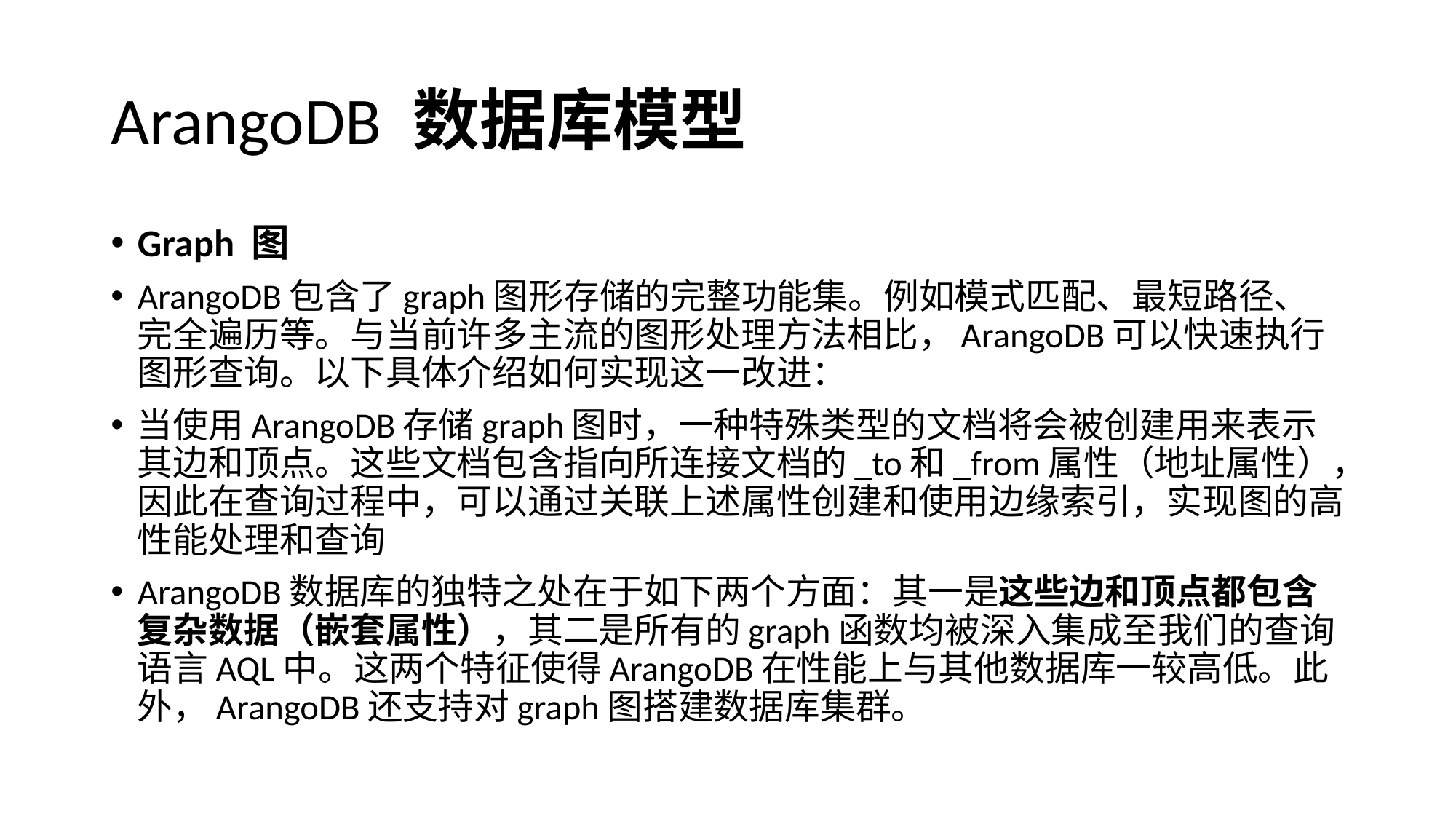

# ArangoDB 数据库模型
Graph 图
ArangoDB包含了graph图形存储的完整功能集。例如模式匹配、最短路径、完全遍历等。与当前许多主流的图形处理方法相比，ArangoDB可以快速执行图形查询。以下具体介绍如何实现这一改进：
当使用ArangoDB存储graph图时，一种特殊类型的文档将会被创建用来表示其边和顶点。这些文档包含指向所连接文档的_to和_from属性（地址属性），因此在查询过程中，可以通过关联上述属性创建和使用边缘索引，实现图的高性能处理和查询
ArangoDB数据库的独特之处在于如下两个方面：其一是这些边和顶点都包含复杂数据（嵌套属性），其二是所有的graph函数均被深入集成至我们的查询语言AQL中。这两个特征使得ArangoDB在性能上与其他数据库一较高低。此外，ArangoDB还支持对graph图搭建数据库集群。